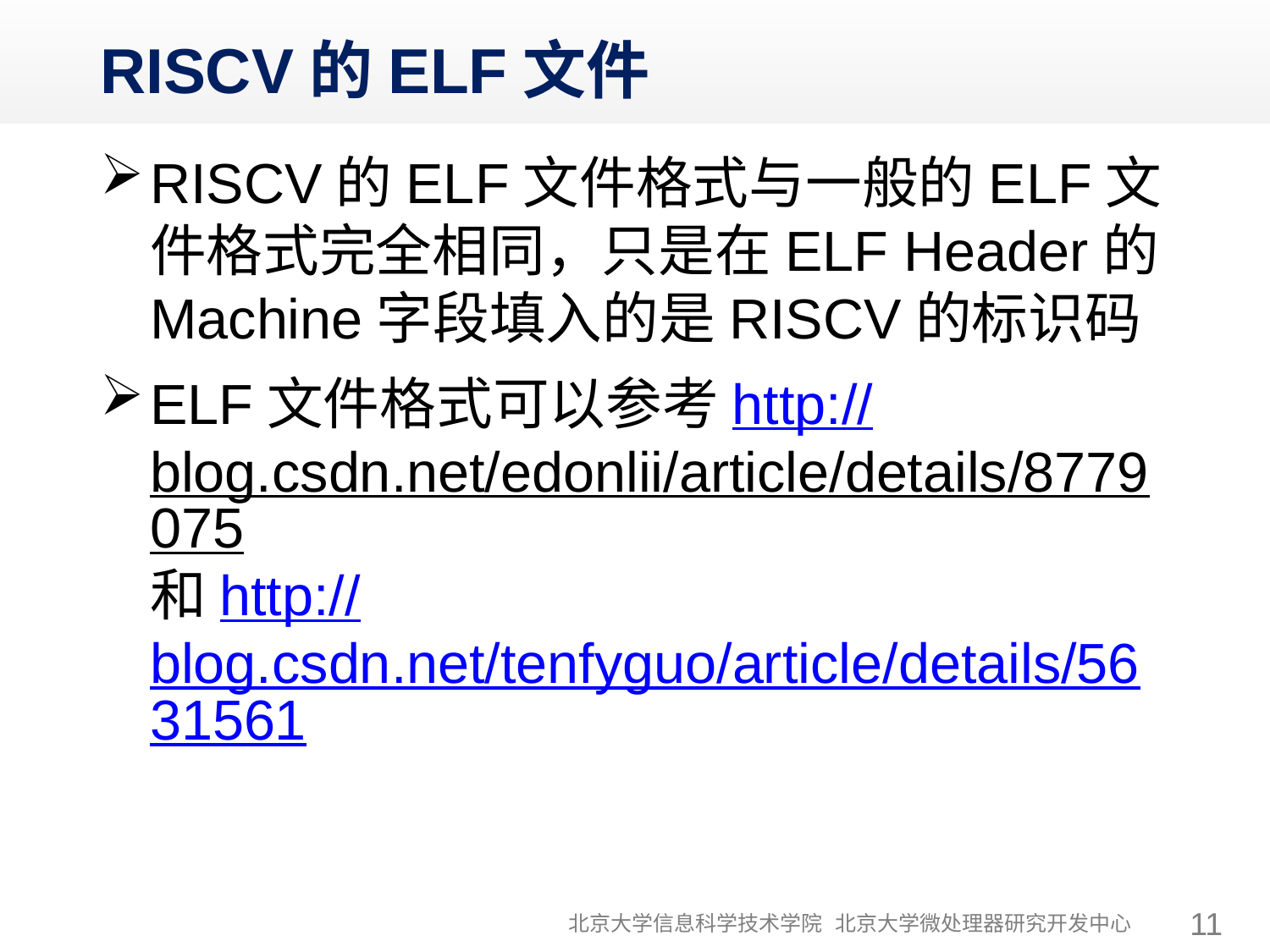

# RISCV的ELF文件
RISCV的ELF文件格式与一般的ELF文件格式完全相同，只是在ELF Header的Machine字段填入的是RISCV的标识码
ELF文件格式可以参考http://blog.csdn.net/edonlii/article/details/8779075和http://blog.csdn.net/tenfyguo/article/details/5631561

北京大学信息科学技术学院  北京大学微处理器研究开发中心
11